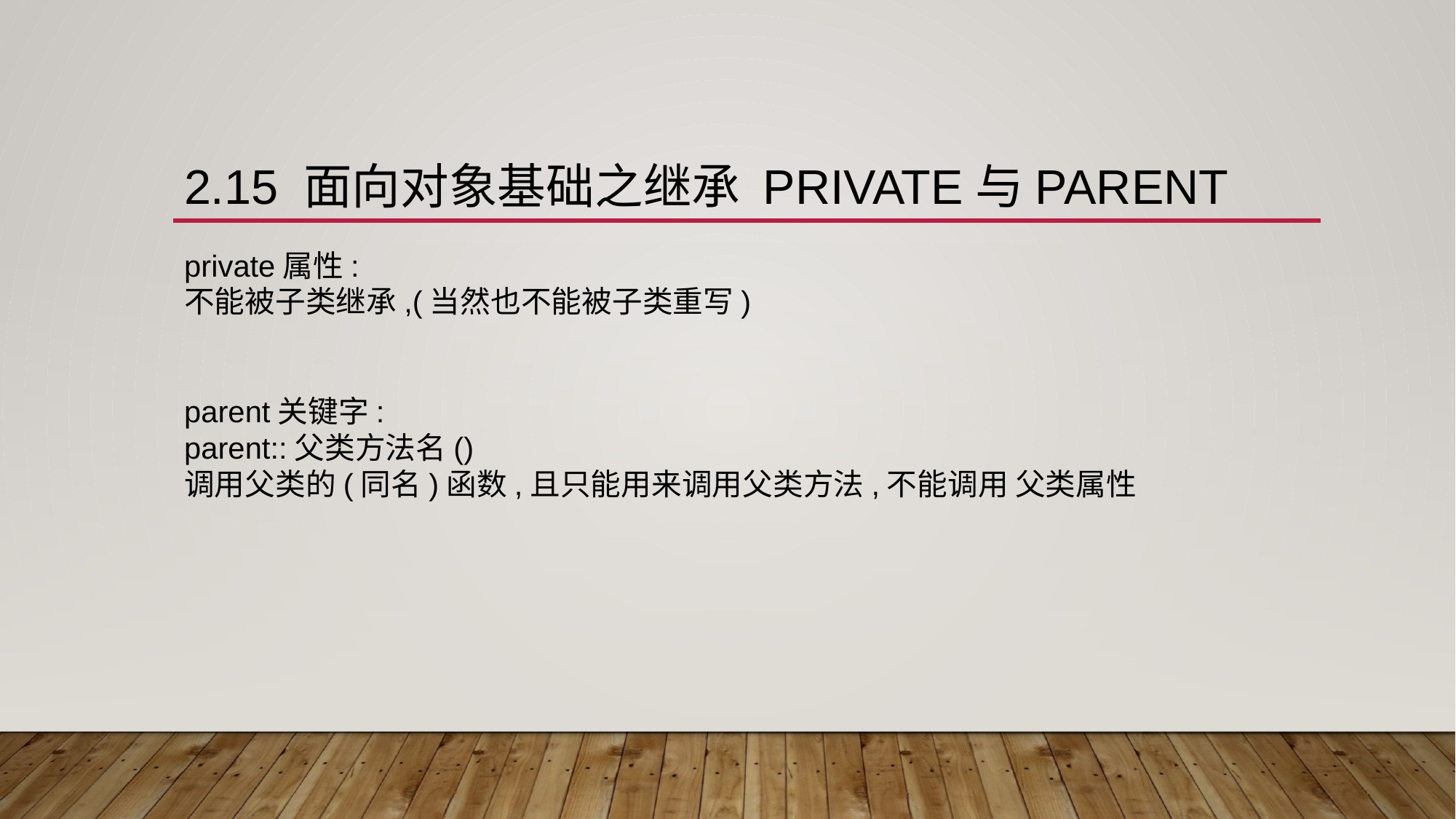

# 2.15 面向对象基础之继承 private与parent
private属性:
不能被子类继承,(当然也不能被子类重写)

parent关键字:
parent::父类方法名()
调用父类的(同名)函数,且只能用来调用父类方法,不能调用 父类属性